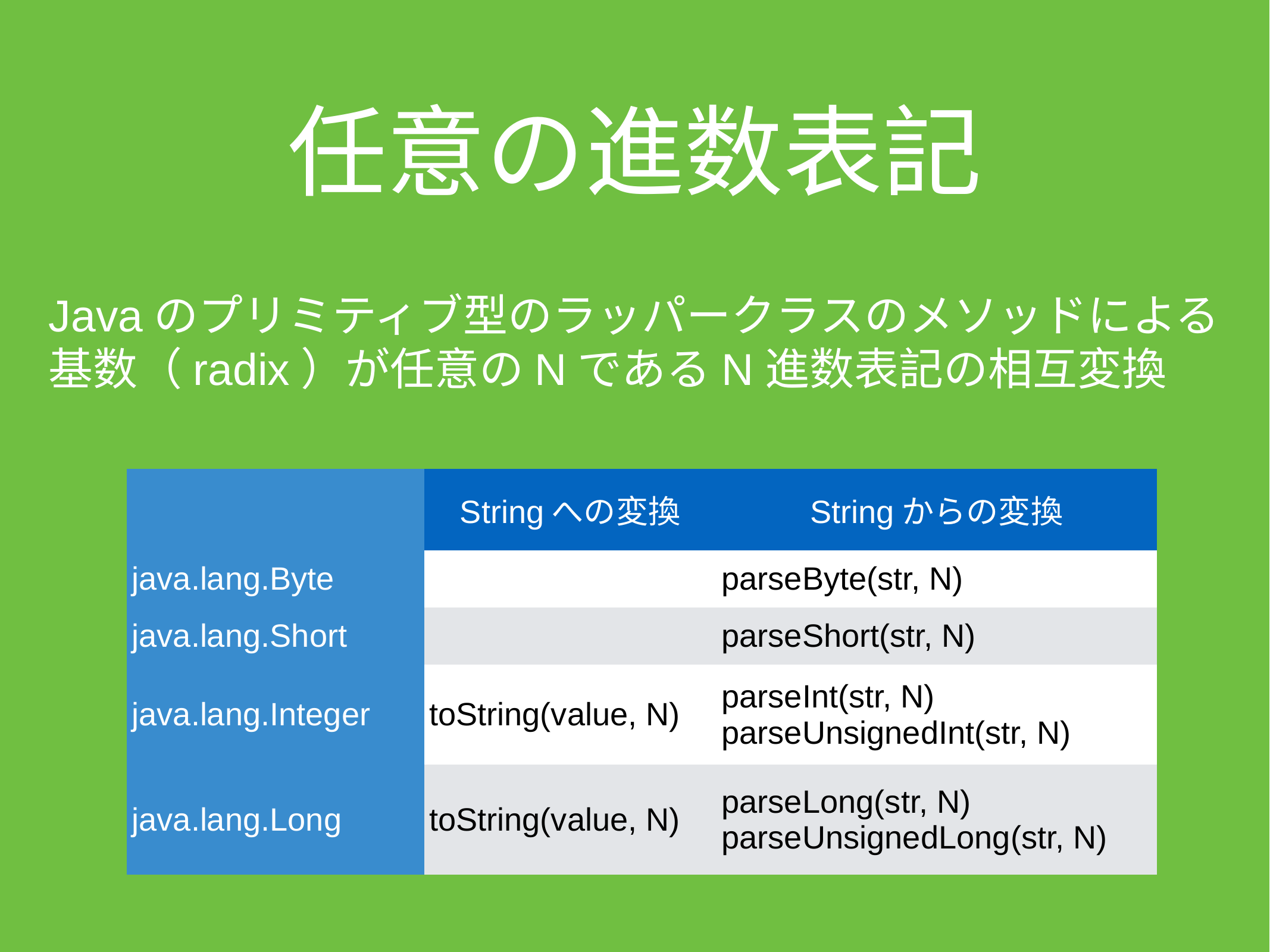

# 任意の進数表記
Javaのプリミティブ型のラッパークラスのメソッドによる基数（radix）が任意のNであるN進数表記の相互変換
|  | Stringへの変換 | Stringからの変換 |
| --- | --- | --- |
| java.lang.Byte |  | parseByte(str, N) |
| java.lang.Short |  | parseShort(str, N) |
| java.lang.Integer | toString(value, N) | parseInt(str, N) parseUnsignedInt(str, N) |
| java.lang.Long | toString(value, N) | parseLong(str, N) parseUnsignedLong(str, N) |